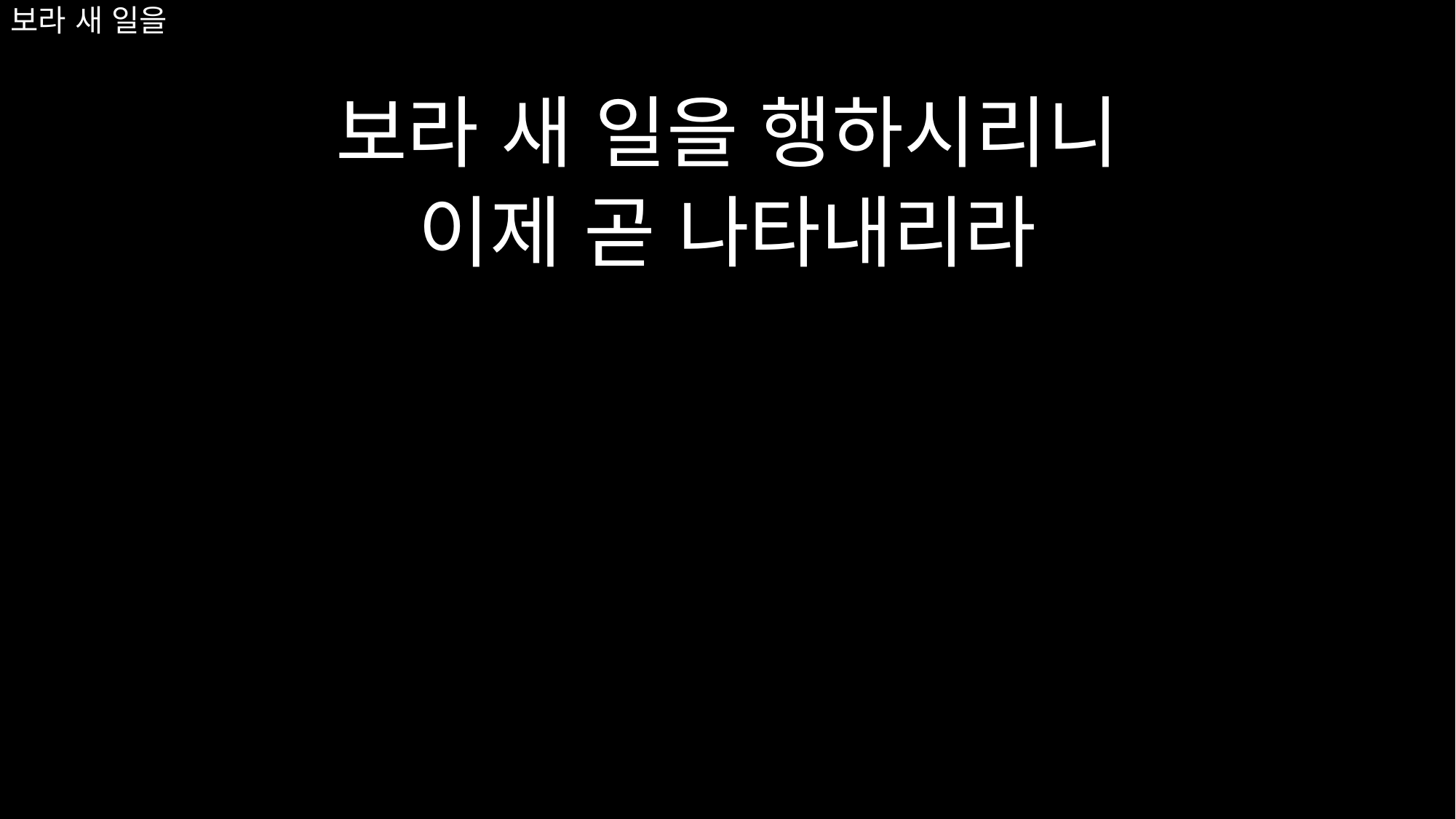

# 보라 새 일을
보라 새 일을 행하시리니
이제 곧 나타내리라